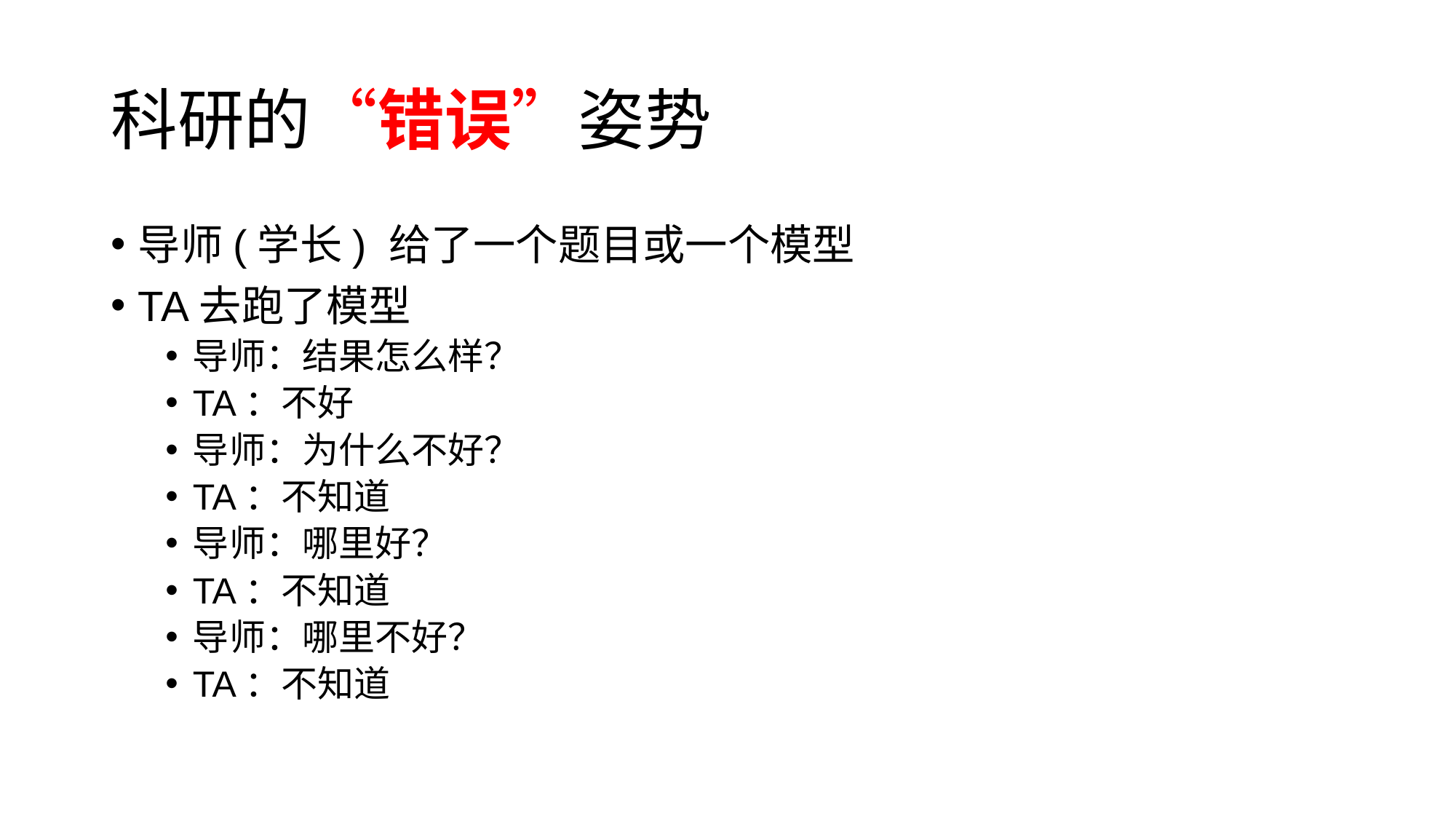

# 科研的“错误”姿势
导师(学长) 给了一个题目或一个模型
TA去跑了模型
导师：结果怎么样？
TA：不好
导师：为什么不好？
TA：不知道
导师：哪里好？
TA：不知道
导师：哪里不好？
TA：不知道